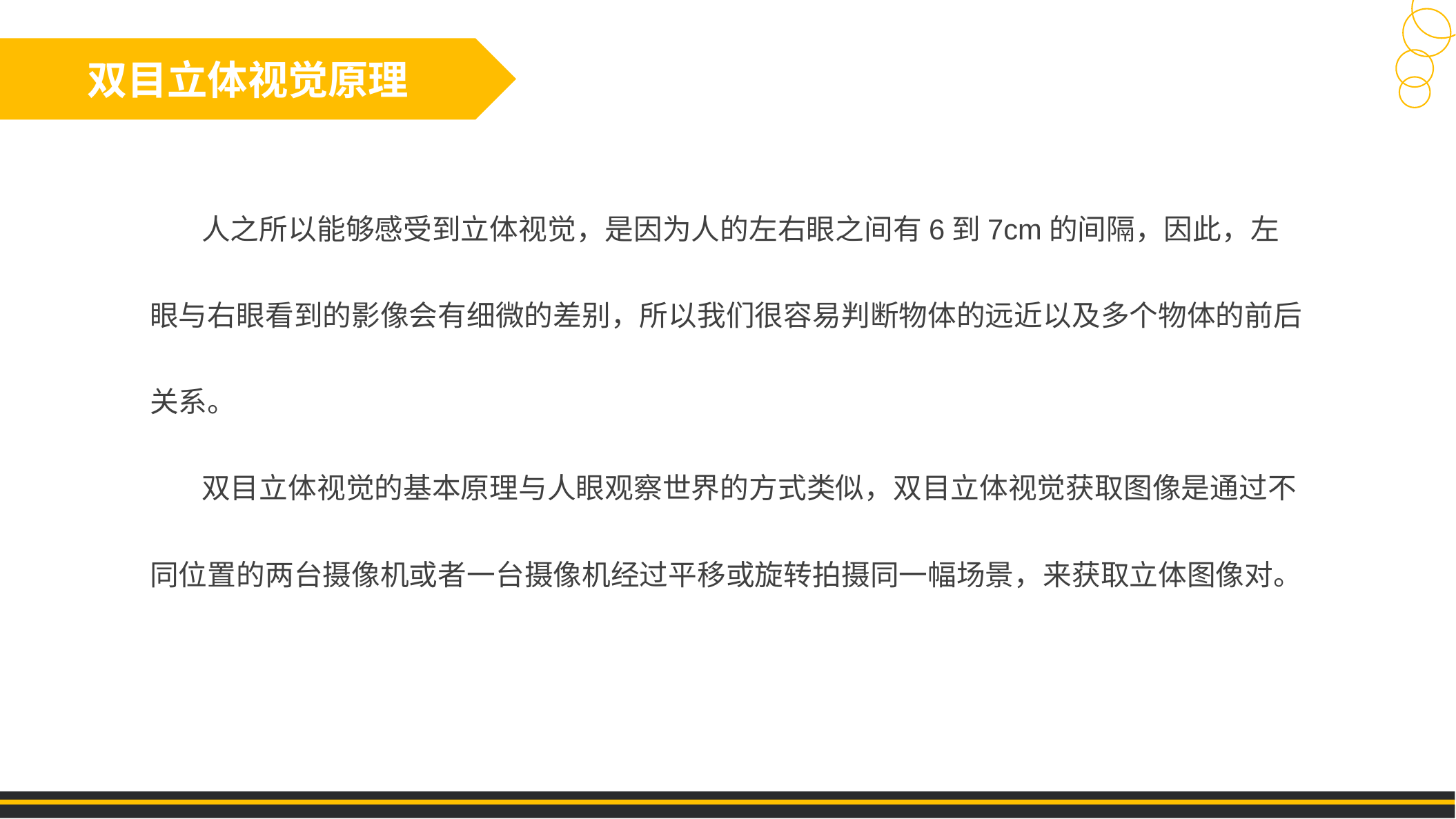

双目立体视觉原理
人之所以能够感受到立体视觉，是因为人的左右眼之间有6到7cm的间隔，因此，左眼与右眼看到的影像会有细微的差别，所以我们很容易判断物体的远近以及多个物体的前后关系。
双目立体视觉的基本原理与人眼观察世界的方式类似，双目立体视觉获取图像是通过不同位置的两台摄像机或者一台摄像机经过平移或旋转拍摄同一幅场景，来获取立体图像对。